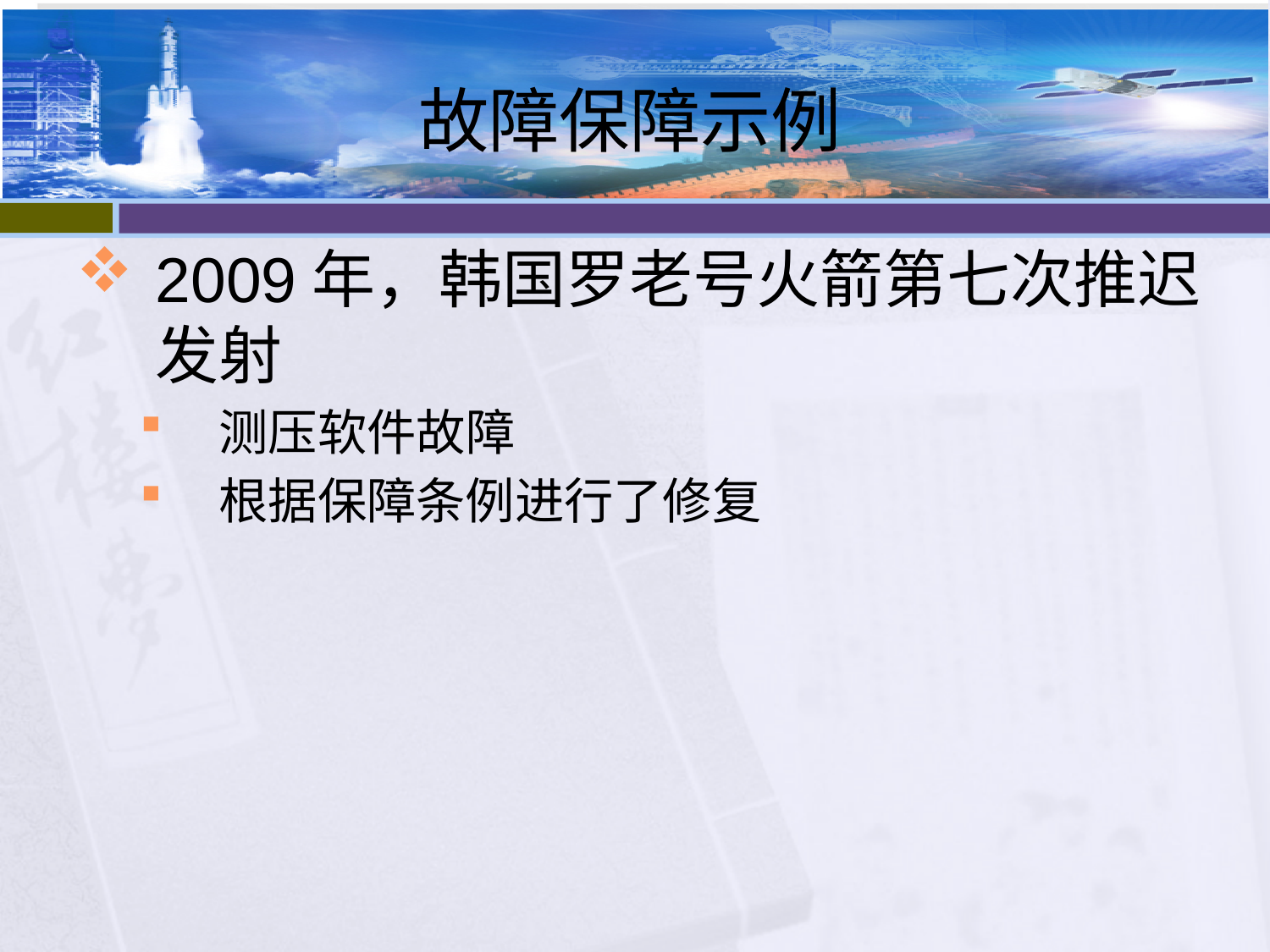

# 故障保障示例

2009年，韩国罗老号火箭第七次推迟发射
测压软件故障
根据保障条例进行了修复